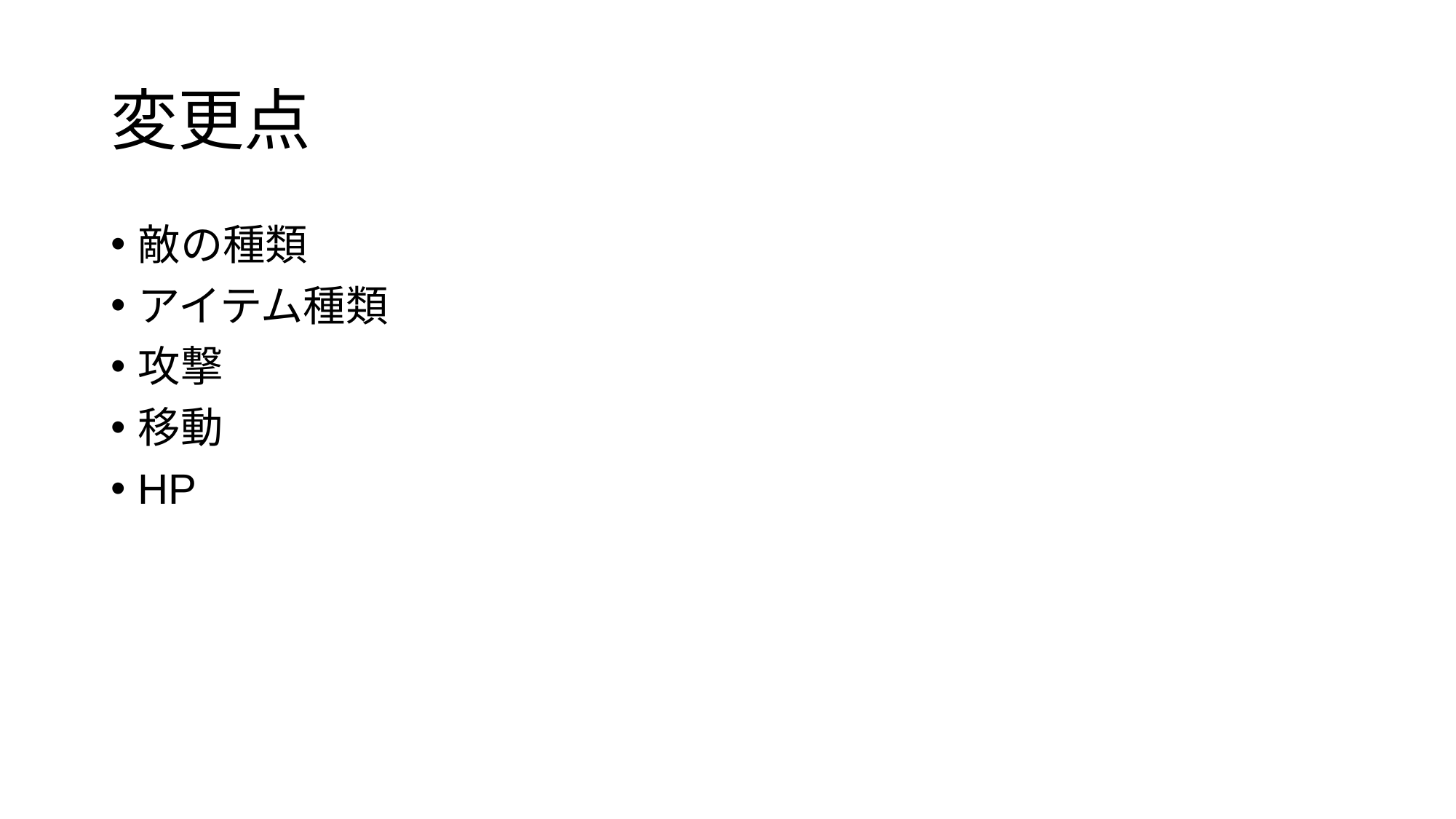

# 変更点
敵の種類
アイテム種類
攻撃
移動
HP